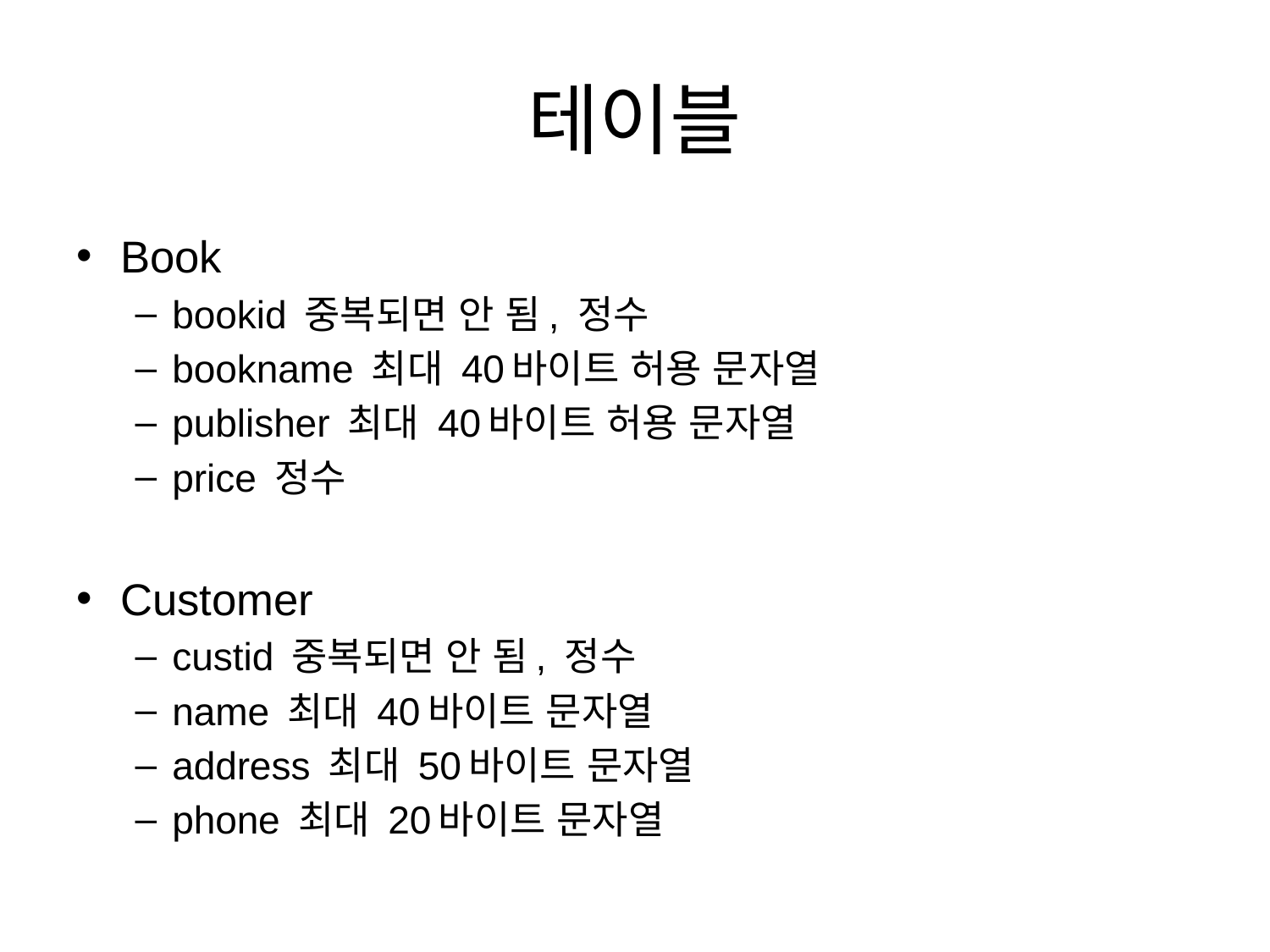

# 테이블
Book
bookid 중복되면 안 됨, 정수
bookname 최대 40바이트 허용 문자열
publisher 최대 40바이트 허용 문자열
price 정수

Customer
custid 중복되면 안 됨, 정수
name 최대 40바이트 문자열
address 최대 50바이트 문자열
phone 최대 20바이트 문자열